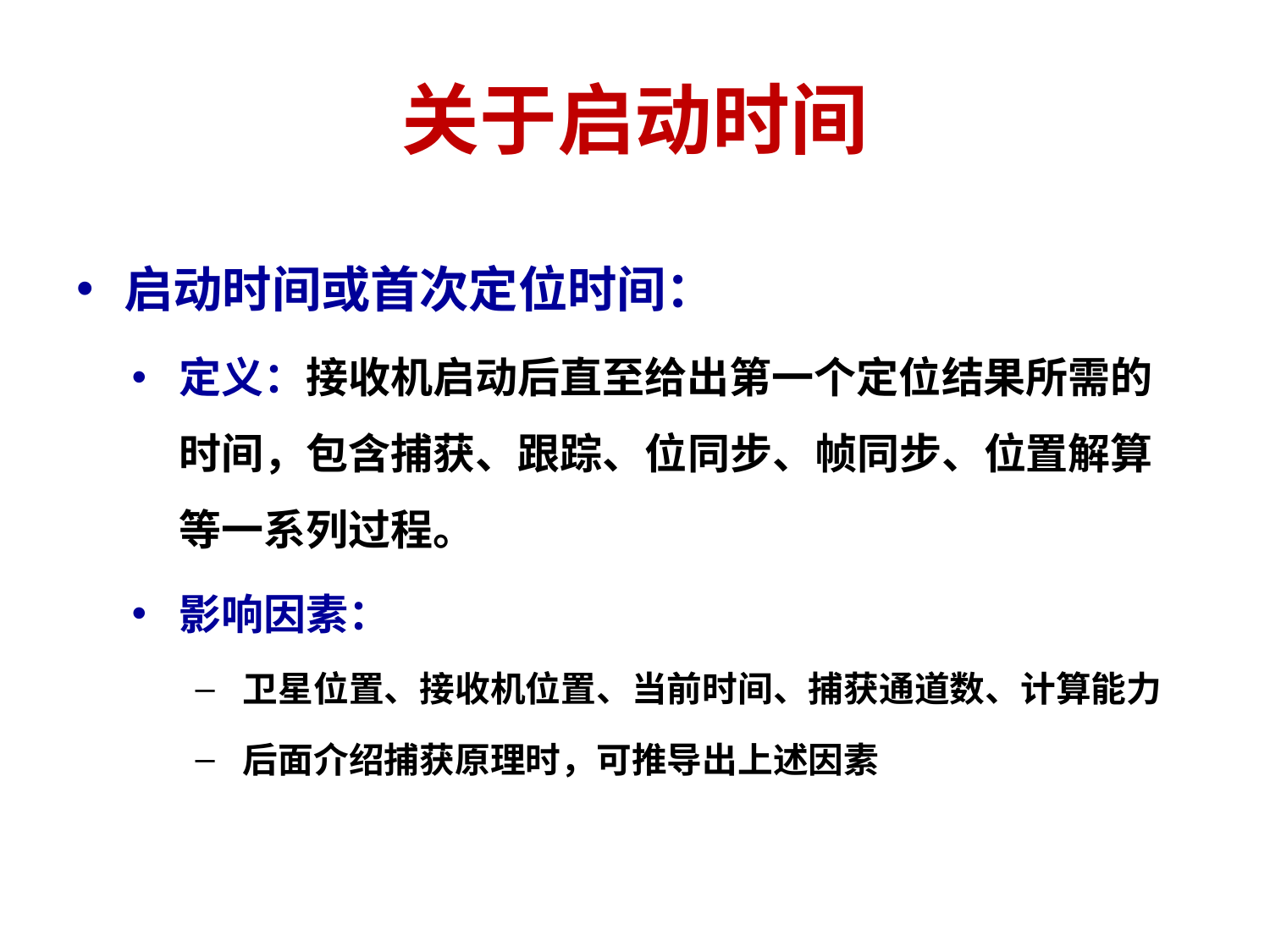

# 关于启动时间
启动时间或首次定位时间：
定义：接收机启动后直至给出第一个定位结果所需的时间，包含捕获、跟踪、位同步、帧同步、位置解算等一系列过程。
影响因素：
卫星位置、接收机位置、当前时间、捕获通道数、计算能力
后面介绍捕获原理时，可推导出上述因素